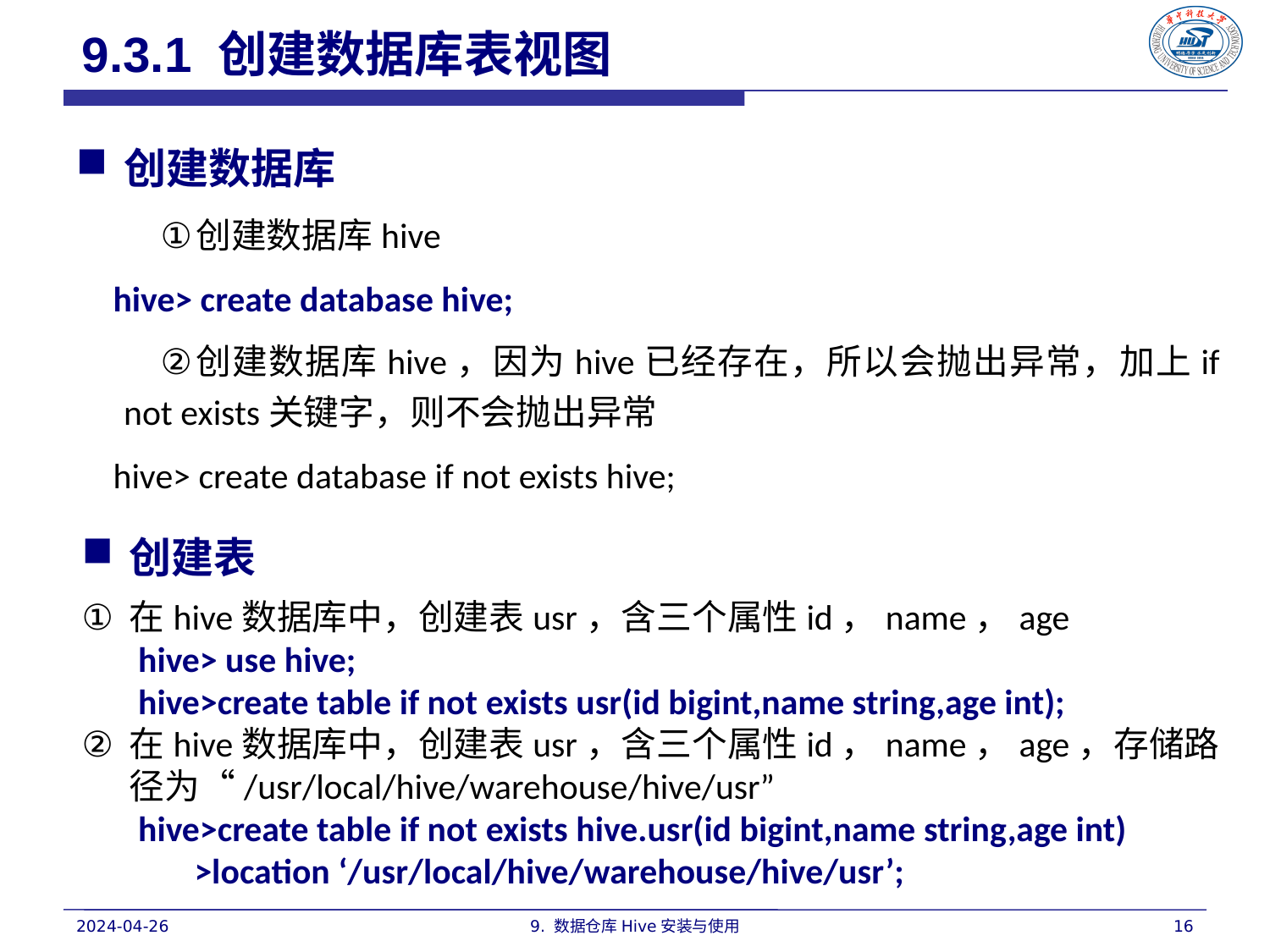

9.3.1 创建数据库表视图
创建数据库
创建数据库hive
hive> create database hive;
创建数据库hive，因为hive已经存在，所以会抛出异常，加上if not exists关键字，则不会抛出异常
hive> create database if not exists hive;
创建表
在hive数据库中，创建表usr，含三个属性id，name，age
       hive> use hive;
       hive>create table if not exists usr(id bigint,name string,age int);
在hive数据库中，创建表usr，含三个属性id，name，age，存储路径为“/usr/local/hive/warehouse/hive/usr”
       hive>create table if not exists hive.usr(id bigint,name string,age int)
              >location ‘/usr/local/hive/warehouse/hive/usr’;
2024-04-26
9. 数据仓库Hive安装与使用
16